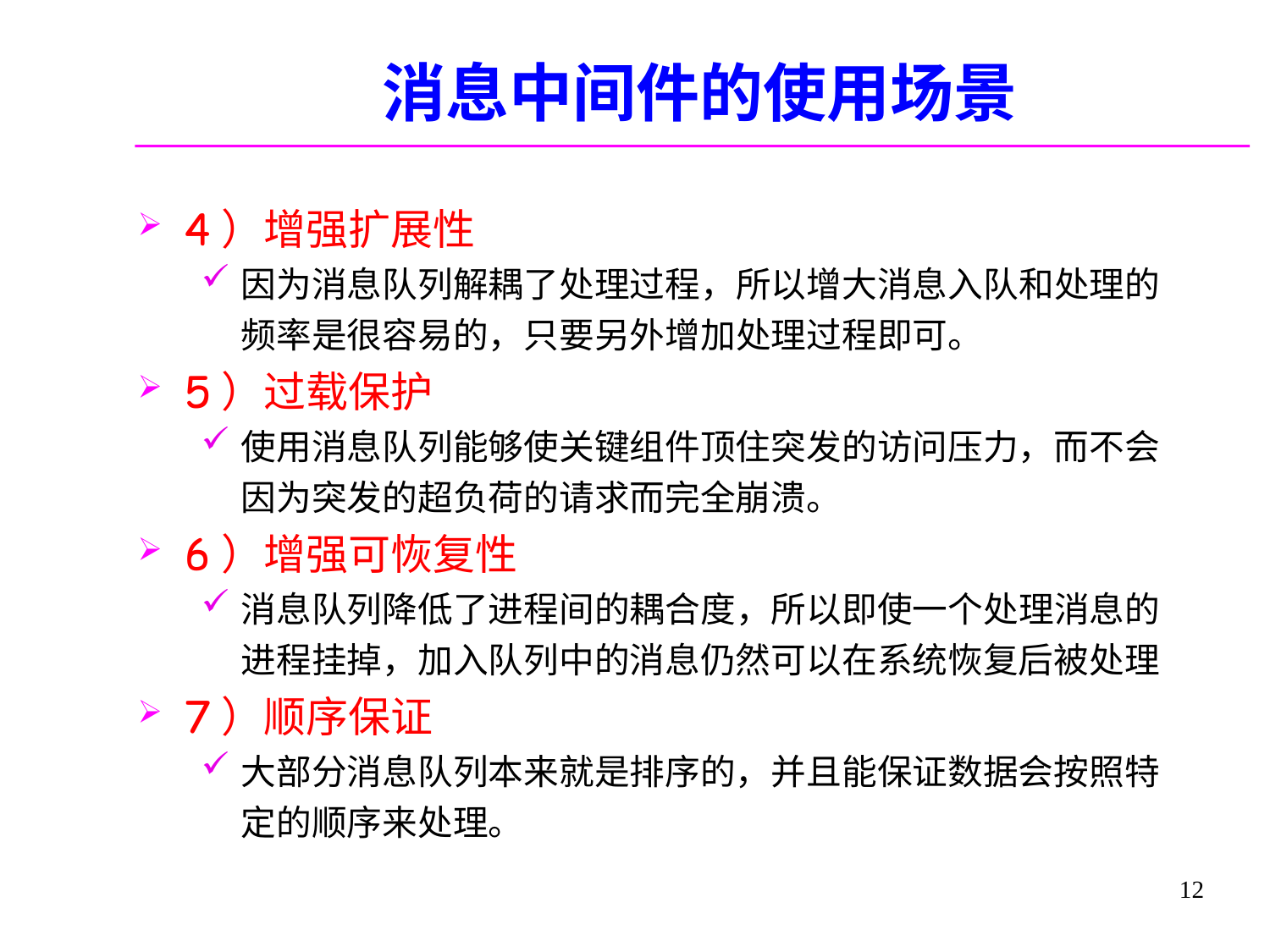

# 消息中间件的使用场景
4）增强扩展性
因为消息队列解耦了处理过程，所以增大消息入队和处理的频率是很容易的，只要另外增加处理过程即可。
5）过载保护
使用消息队列能够使关键组件顶住突发的访问压力，而不会因为突发的超负荷的请求而完全崩溃。
6）增强可恢复性
消息队列降低了进程间的耦合度，所以即使一个处理消息的进程挂掉，加入队列中的消息仍然可以在系统恢复后被处理
7）顺序保证
大部分消息队列本来就是排序的，并且能保证数据会按照特定的顺序来处理。

12